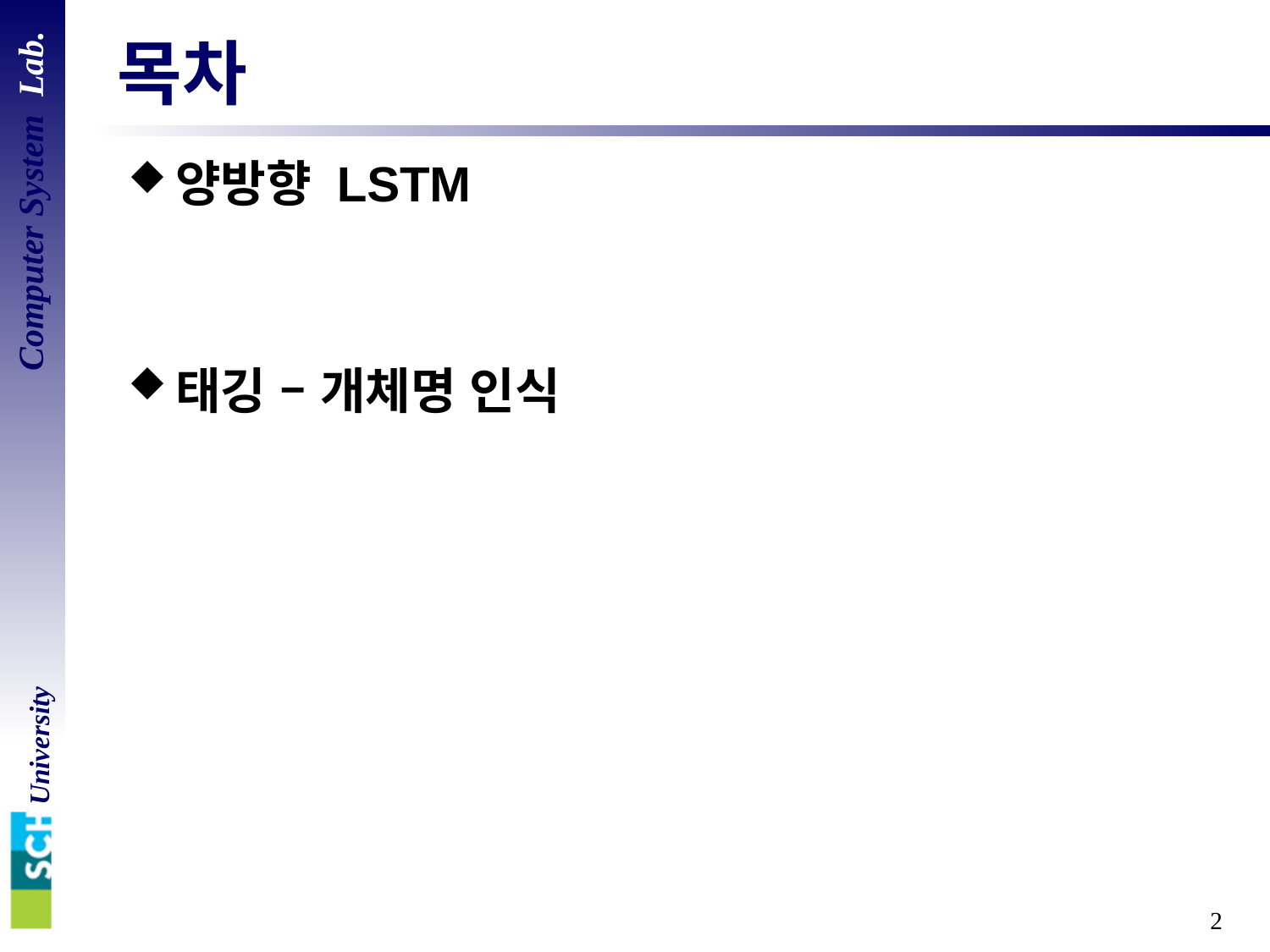

# 목차

양방향 LSTM

태깅 – 개체명 인식